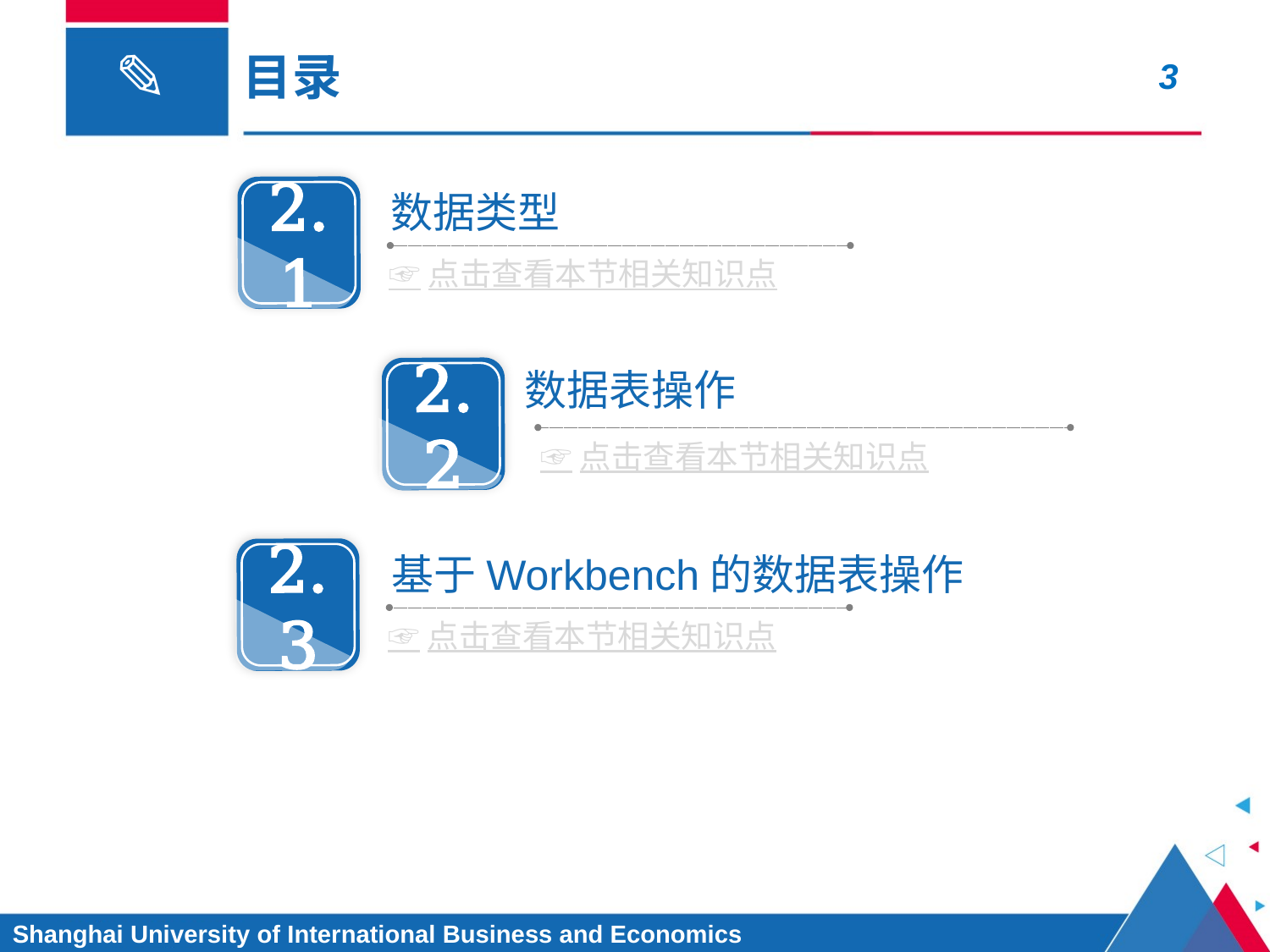

# 目录
2.1

数据类型
☞点击查看本节相关知识点
2.2

数据表操作
☞点击查看本节相关知识点
2.3

基于Workbench的数据表操作
☞点击查看本节相关知识点